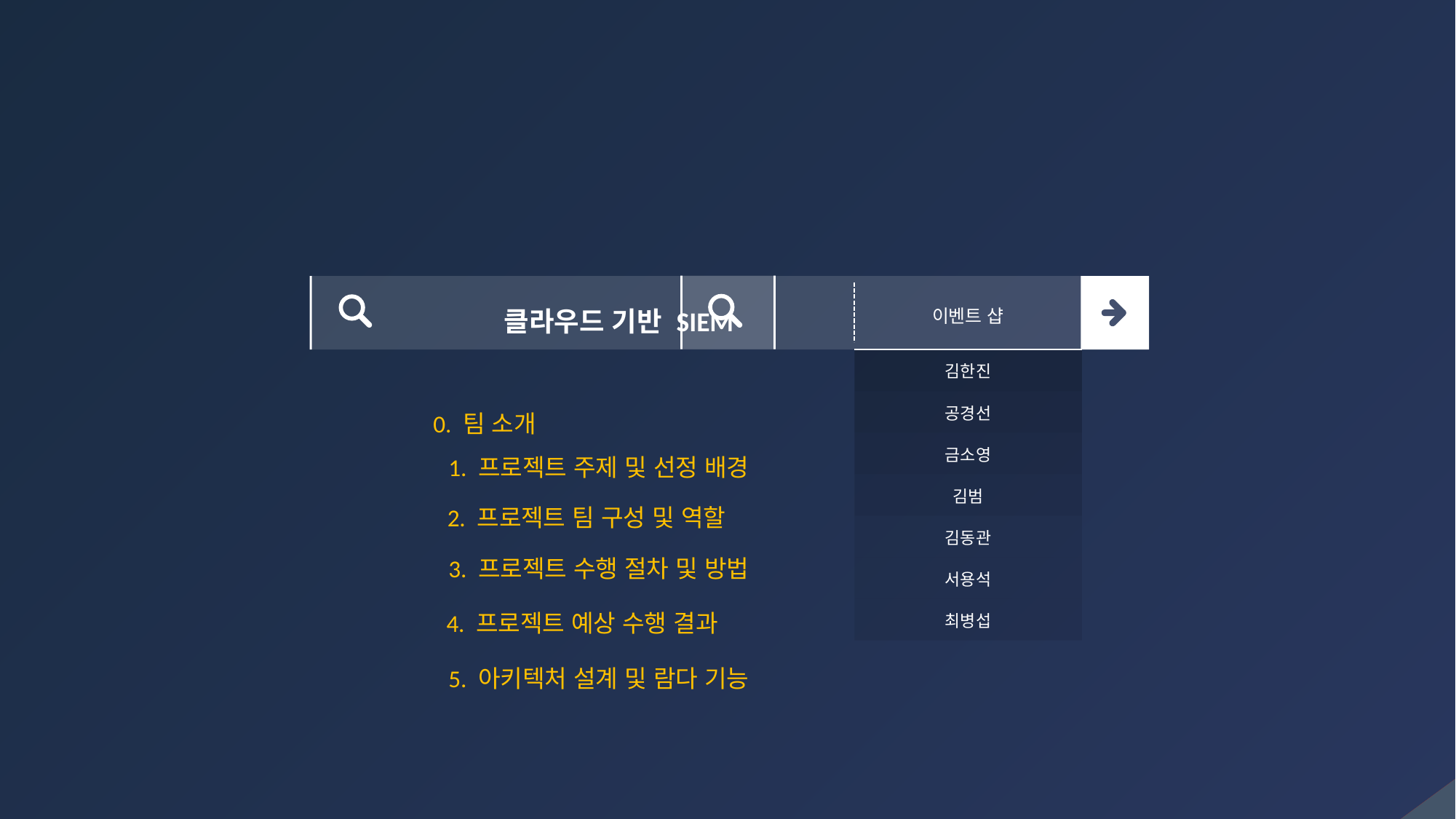

클라우드 기반 SIEM
이벤트 샵
| 김한진 |
| --- |
| 공경선 |
| 금소영 |
| 김범 |
| 김동관 |
| 서용석 |
| 최병섭 |
0. 팀 소개
1. 프로젝트 주제 및 선정 배경
2. 프로젝트 팀 구성 및 역할
3. 프로젝트 수행 절차 및 방법
4. 프로젝트 예상 수행 결과
5. 아키텍처 설계 및 람다 기능